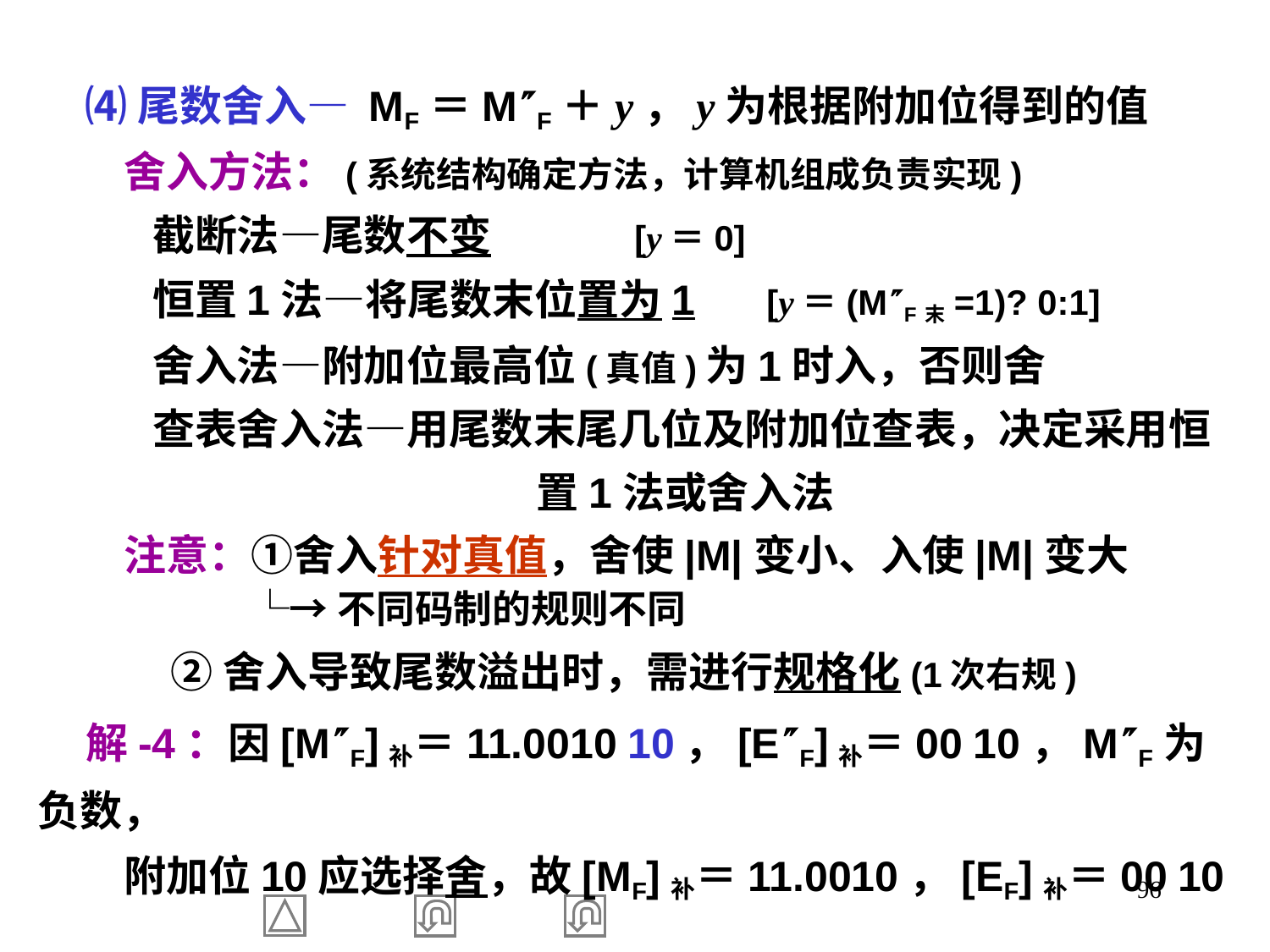

⑷尾数舍入— MF＝M″F＋y，y为根据附加位得到的值
        舍入方法：(系统结构确定方法，计算机组成负责实现)
           截断法—尾数不变              [y＝0]
           恒置1法—将尾数末位置为1      [y＝(M″F末=1)? 0:1]
           舍入法—附加位最高位(真值)为1时入，否则舍
           查表舍入法—用尾数末尾几位及附加位查表，决定采用恒置1法或舍入法
        注意：①舍入针对真值，舍使|M|变小、入使|M|变大
                        └→不同码制的规则不同
              ②舍入导致尾数溢出时，需进行规格化(1次右规)
    解-4：因[M″F]补＝11.0010 10，[E″F]补＝00 10，M″F为负数，
        附加位10应选择舍，故[MF]补＝11.0010，[EF]补＝00 10
96